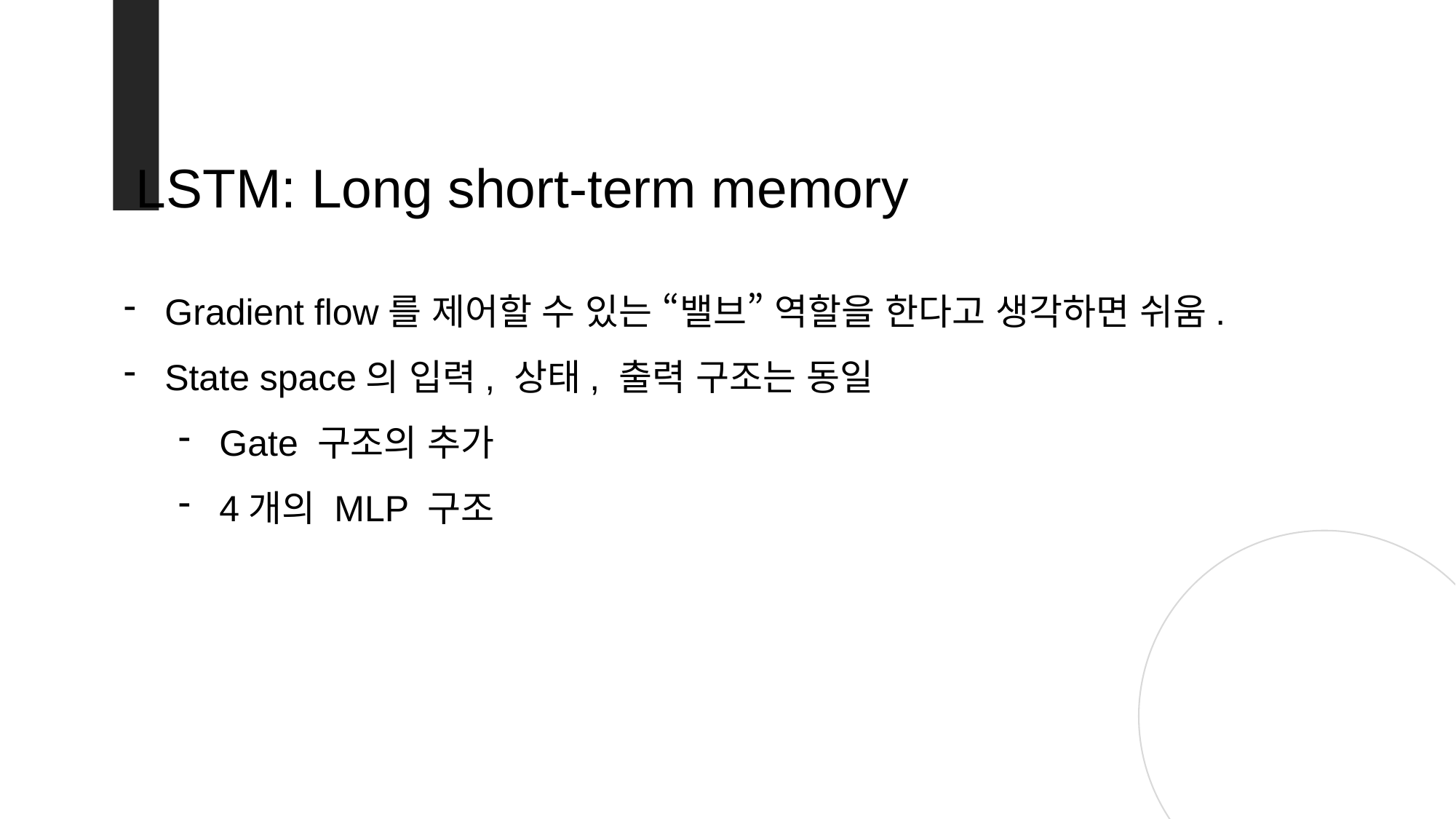

LSTM: Long short-term memory
Gradient flow를 제어할 수 있는 “밸브” 역할을 한다고 생각하면 쉬움.
State space의 입력, 상태, 출력 구조는 동일
Gate 구조의 추가
4개의 MLP 구조